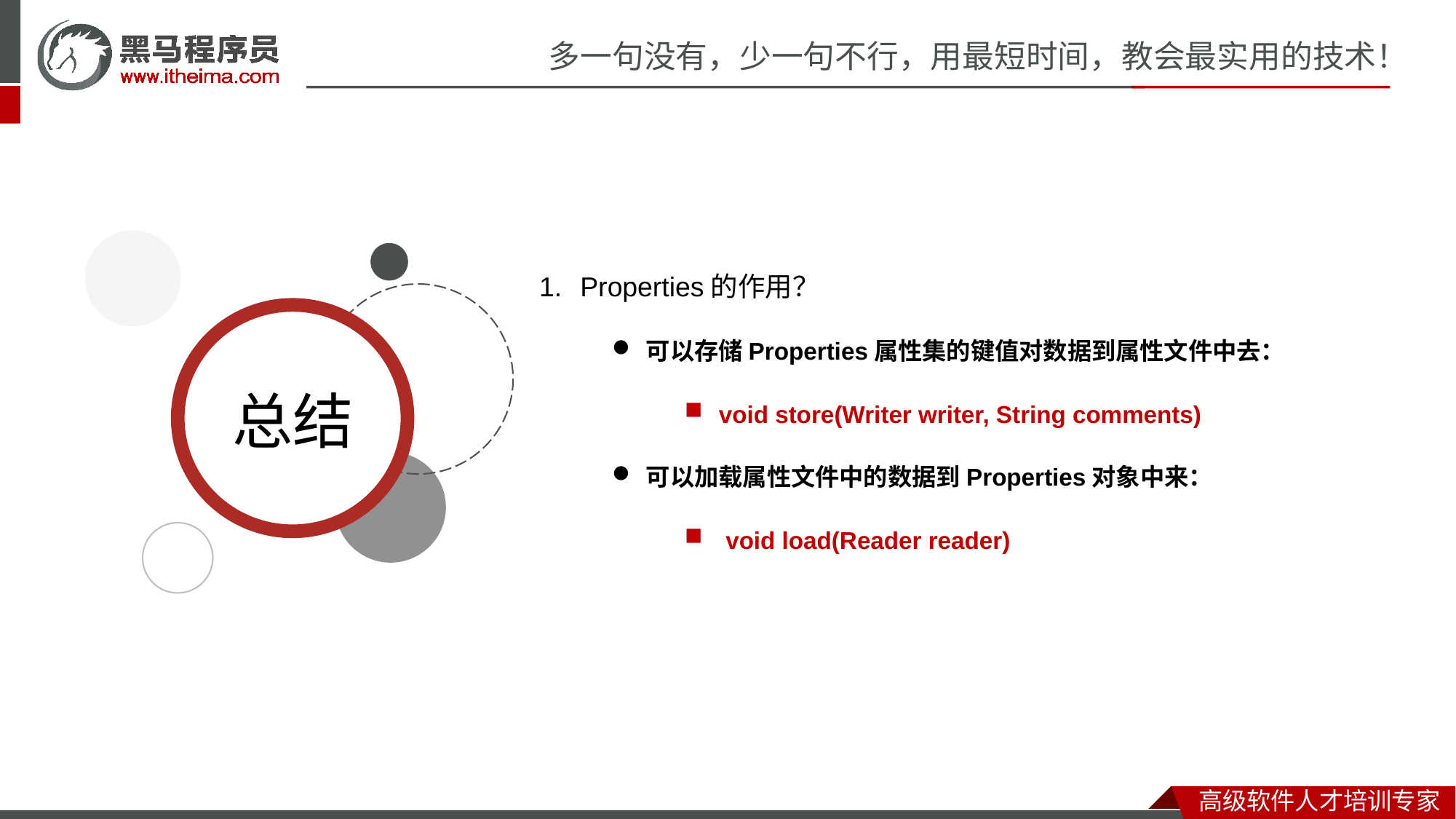

Properties的作用？
可以存储Properties属性集的键值对数据到属性文件中去：
void store​(Writer writer, String comments)
可以加载属性文件中的数据到Properties对象中来：
void load​(Reader reader)